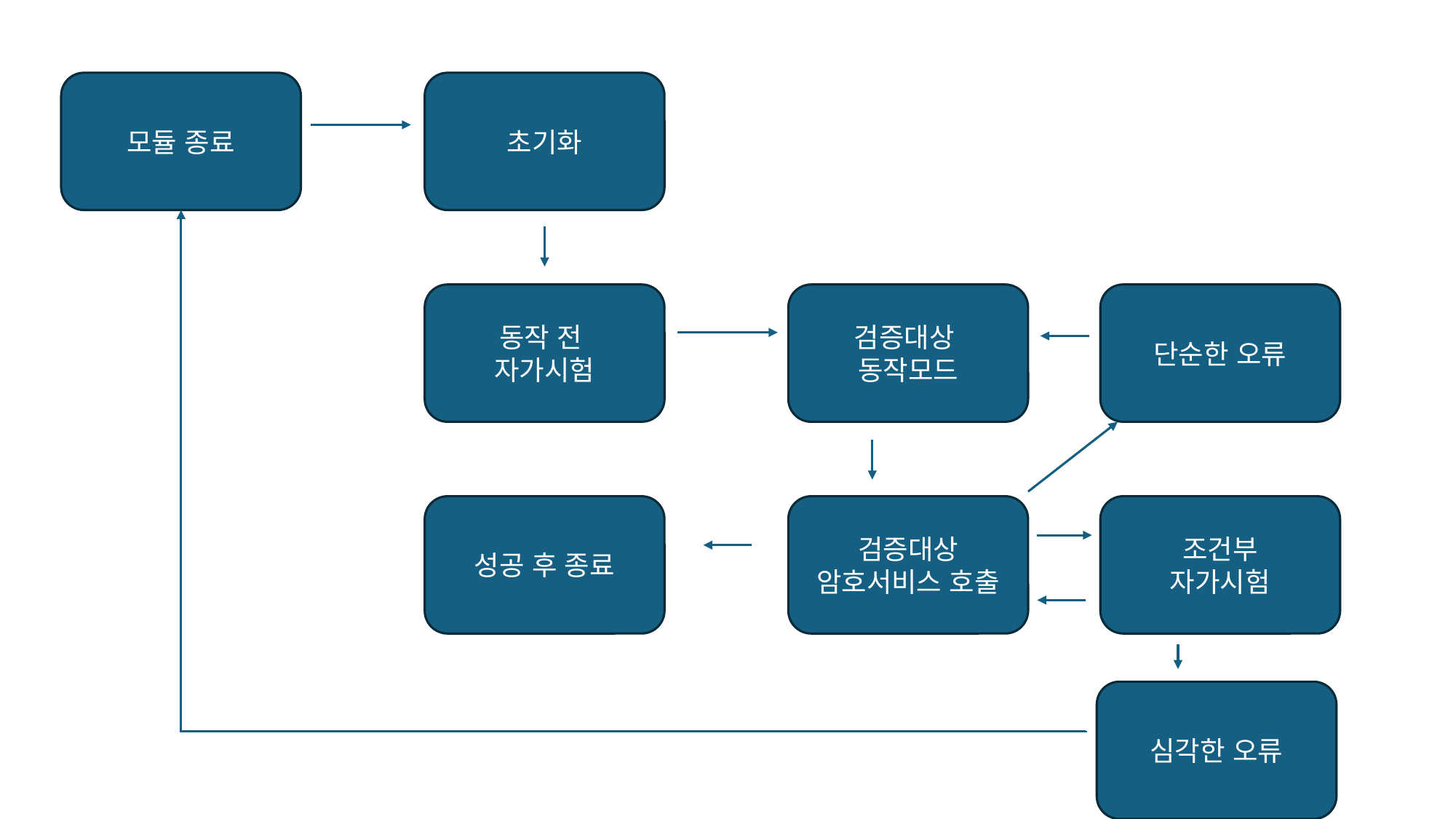

모듈 종료
초기화
동작 전
자가시험
검증대상
동작모드
단순한 오류
성공 후 종료
검증대상
암호서비스 호출
조건부
자가시험
심각한 오류